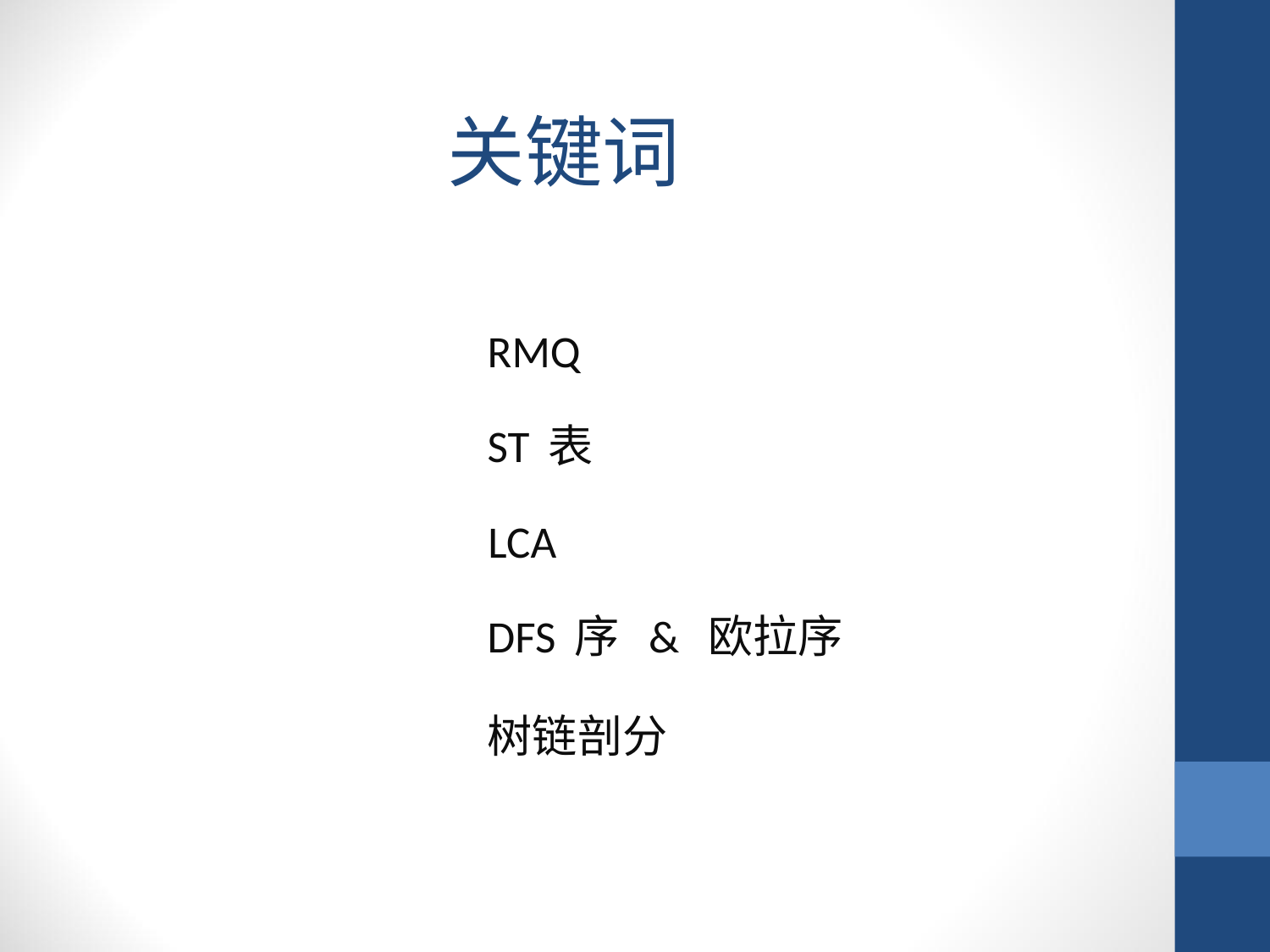

关键词
RMQ
ST表
LCA
DFS序 & 欧拉序
树链剖分